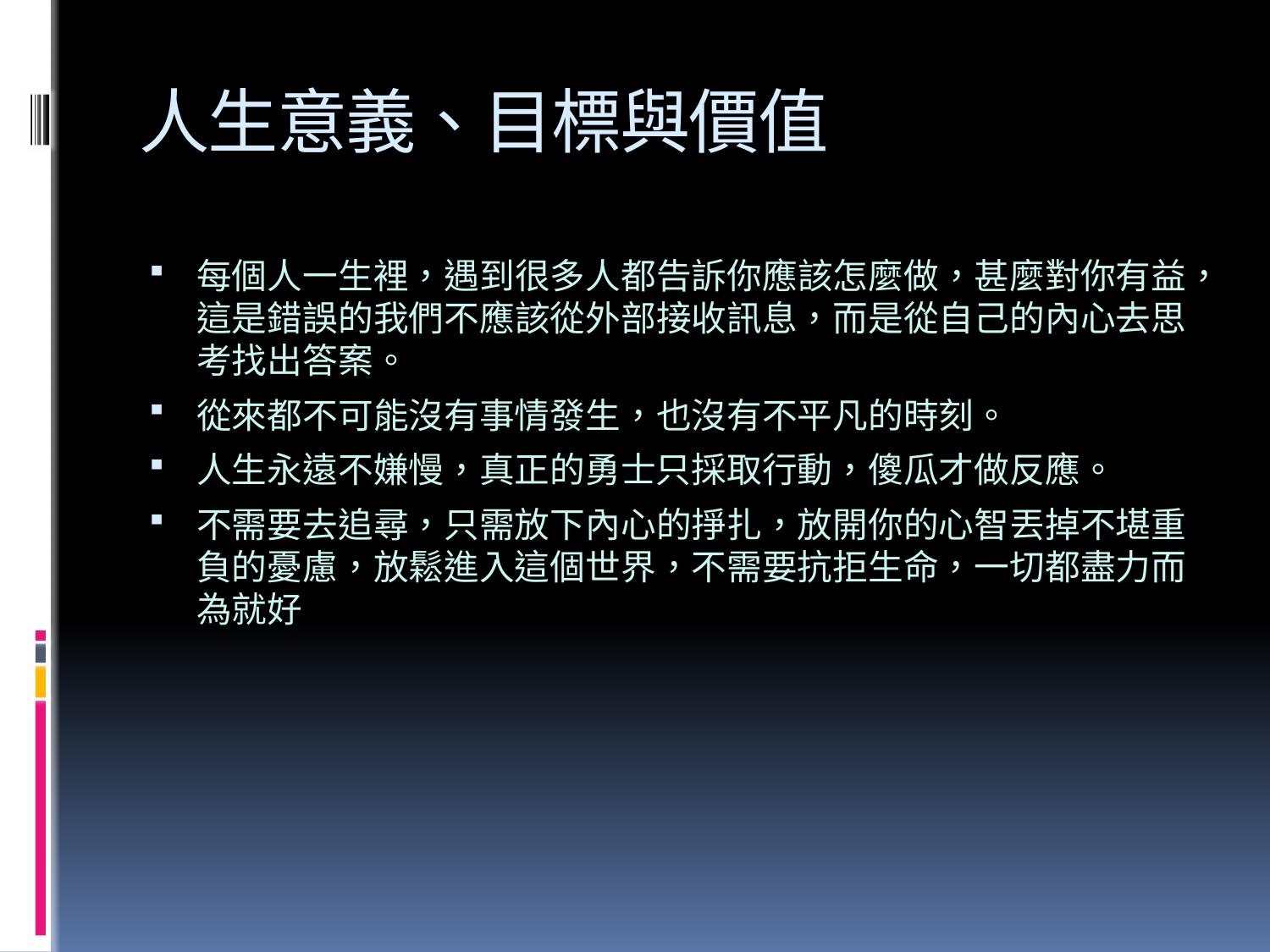

# 人生意義、目標與價值
每個人一生裡，遇到很多人都告訴你應該怎麼做，甚麼對你有益，這是錯誤的我們不應該從外部接收訊息，而是從自己的內心去思考找出答案。
從來都不可能沒有事情發生，也沒有不平凡的時刻。
人生永遠不嫌慢，真正的勇士只採取行動，傻瓜才做反應。
不需要去追尋，只需放下內心的掙扎，放開你的心智丟掉不堪重負的憂慮，放鬆進入這個世界，不需要抗拒生命，一切都盡力而為就好